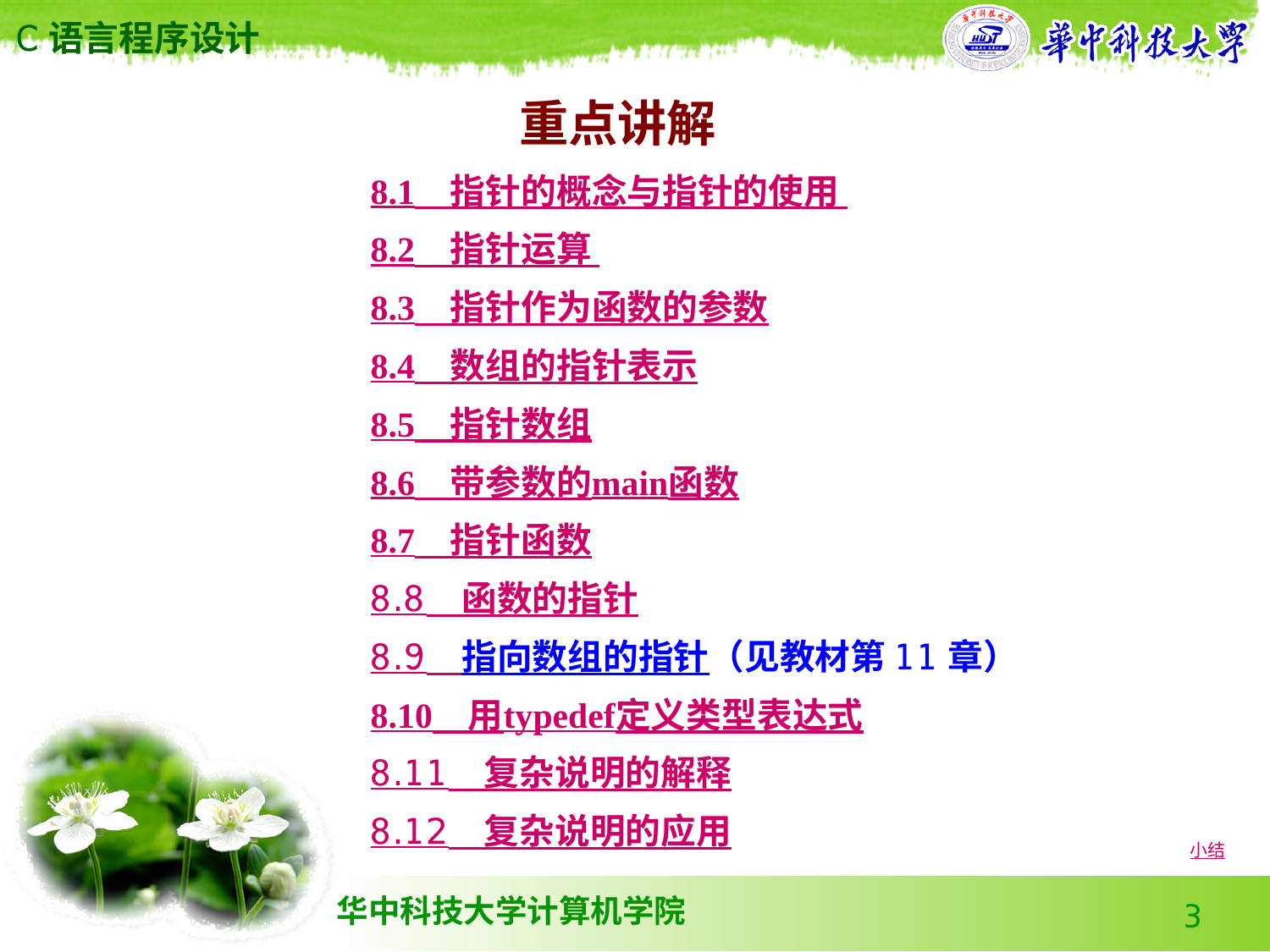

重点讲解
8.1　指针的概念与指针的使用
8.2　指针运算
8.3　指针作为函数的参数
8.4　数组的指针表示
8.5　指针数组
8.6　带参数的main函数
8.7　指针函数
8.8　函数的指针
8.9　指向数组的指针（见教材第11章）
8.10　用typedef定义类型表达式
8.11　复杂说明的解释
8.12　复杂说明的应用
小结
3